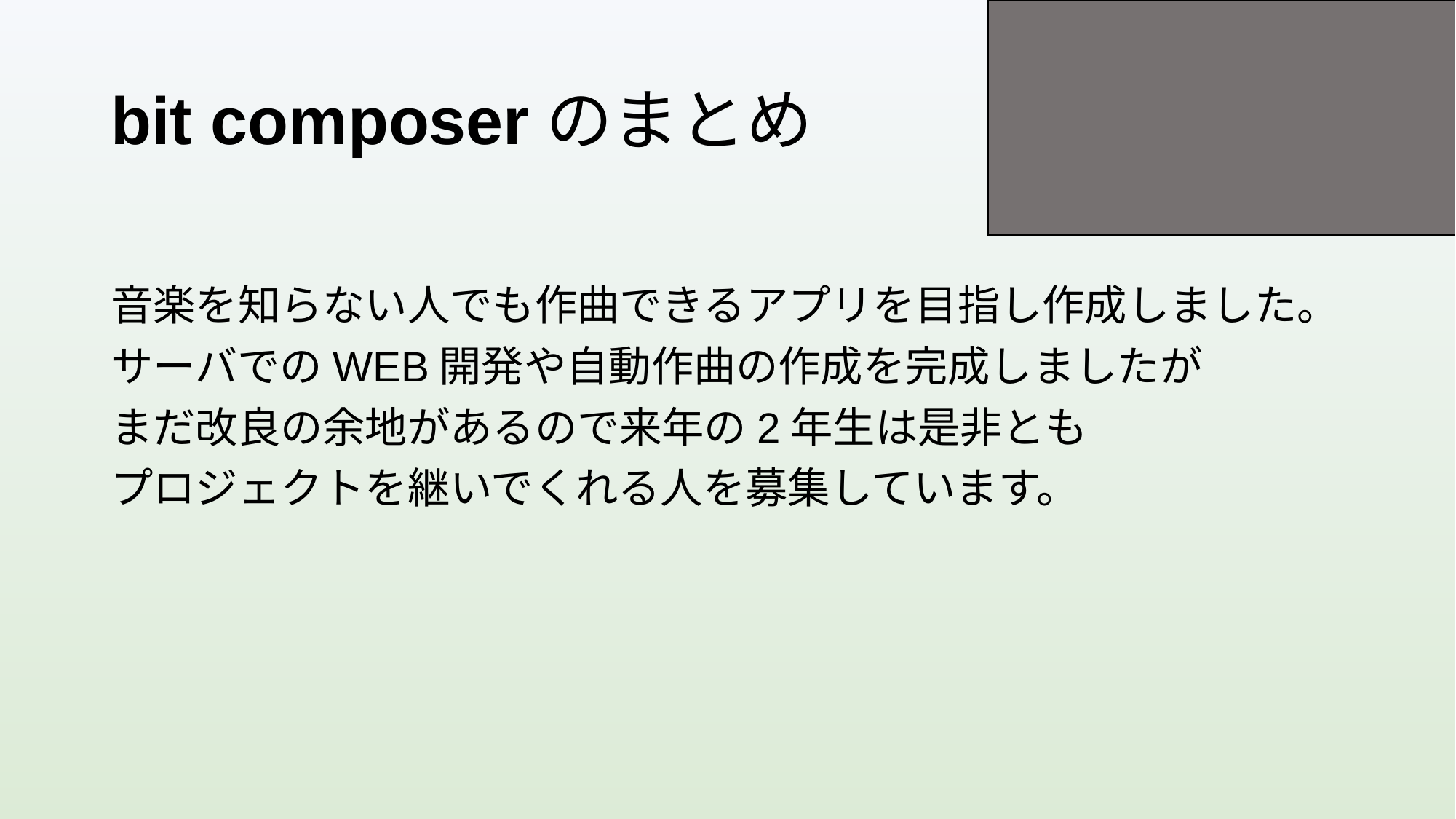

# bit composerのまとめ
音楽を知らない人でも作曲できるアプリを目指し作成しました。
サーバでのWEB開発や自動作曲の作成を完成しましたが
まだ改良の余地があるので来年の2年生は是非とも
プロジェクトを継いでくれる人を募集しています。